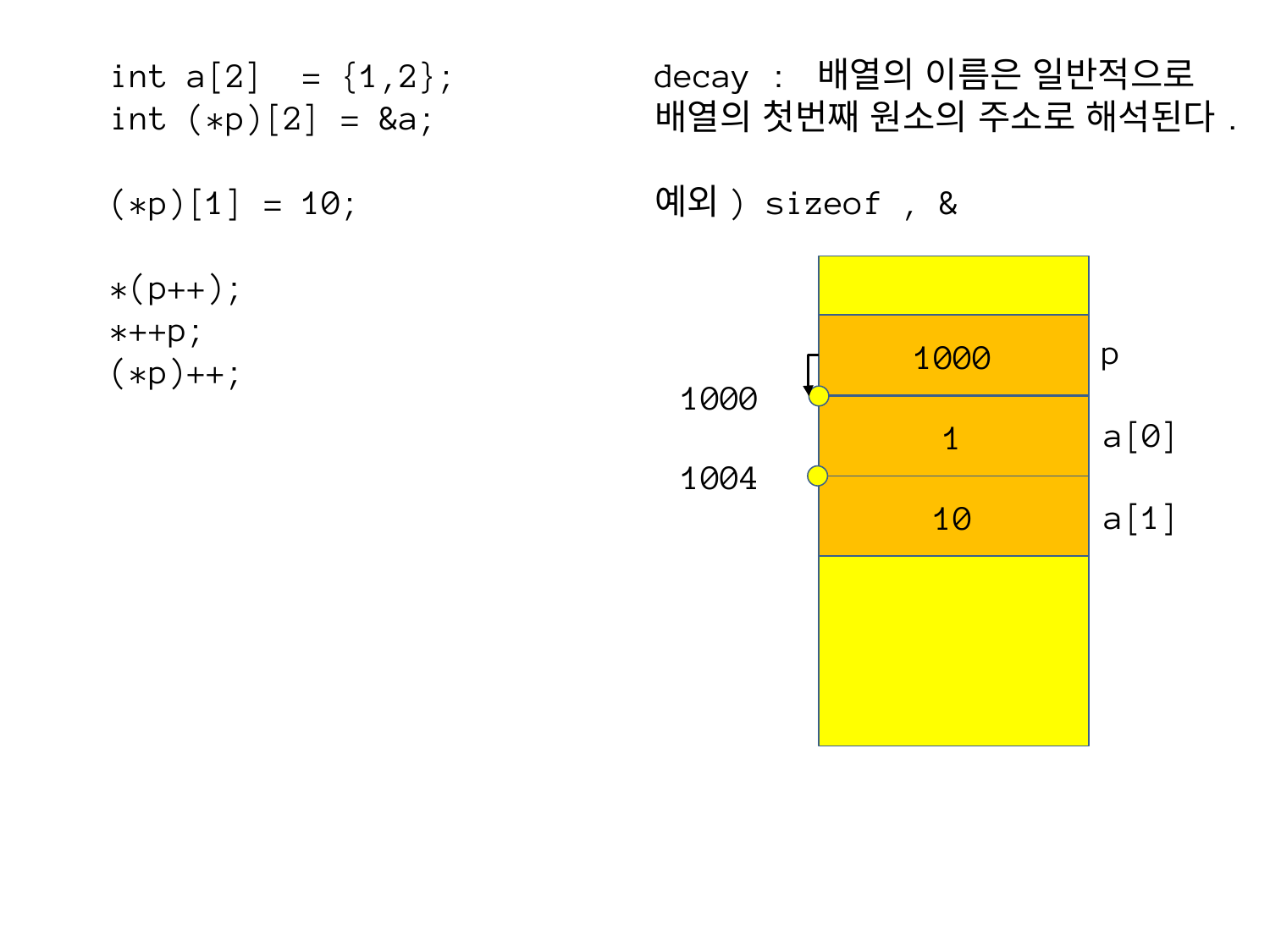

int a[2]  = {1,2};
int (*p)[2] = &a;

(*p)[1] = 10;

*(p++);
*++p;
(*p)++;
decay : 배열의 이름은 일반적으로
배열의 첫번째 원소의 주소로 해석된다.

예외) sizeof , &

1000
p
1000

1
a[0]
1004

10
a[1]